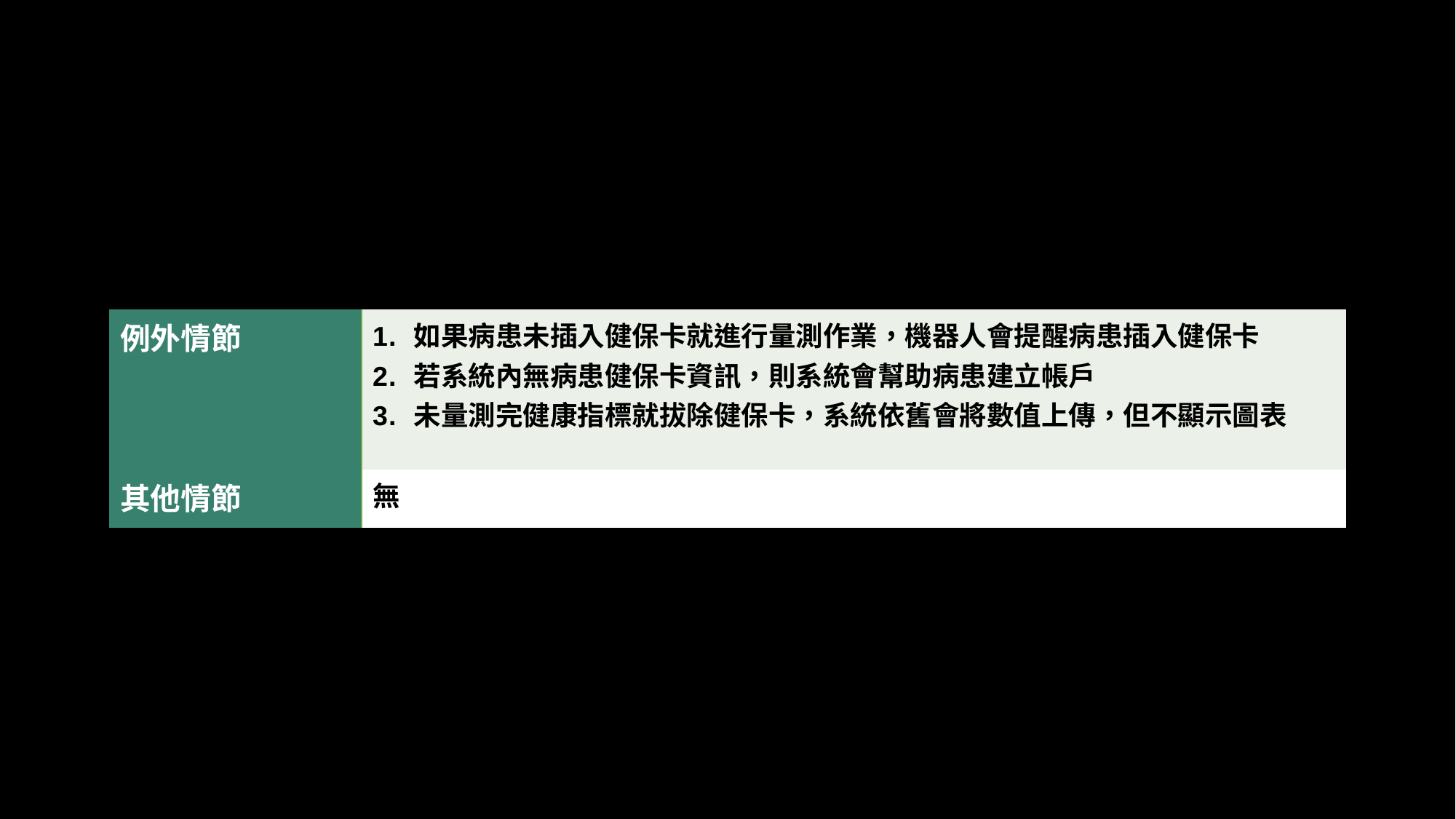

| 例外情節 | 如果病患未插入健保卡就進行量測作業，機器人會提醒病患插入健保卡 若系統內無病患健保卡資訊，則系統會幫助病患建立帳戶 未量測完健康指標就拔除健保卡，系統依舊會將數值上傳，但不顯示圖表 |
| --- | --- |
| 其他情節 | 無 |